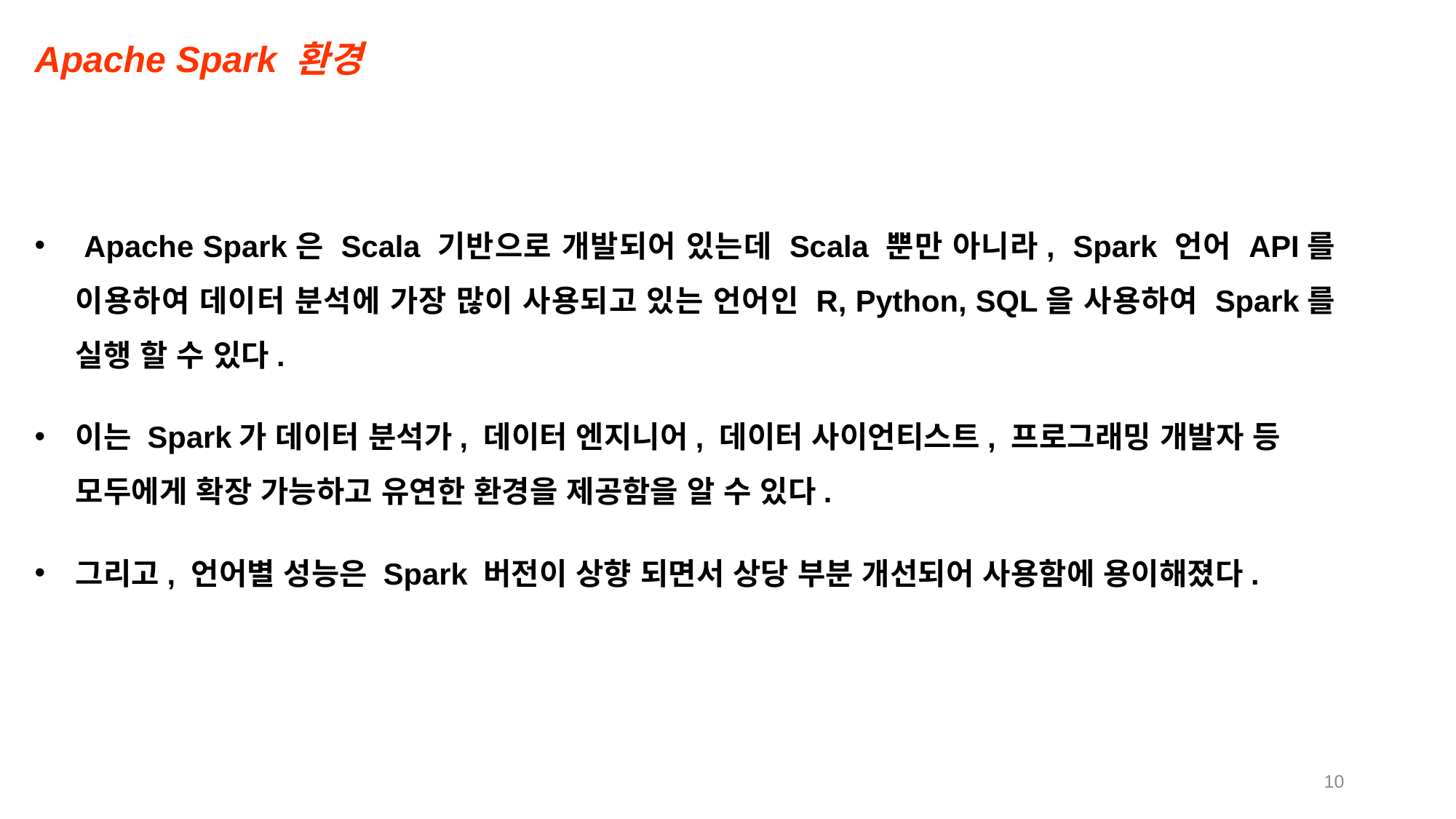

Apache Spark 환경
 Apache Spark은 Scala 기반으로 개발되어 있는데 Scala 뿐만 아니라,  Spark 언어 API를 이용하여 데이터 분석에 가장 많이 사용되고 있는 언어인 R, Python, SQL을 사용하여 Spark를 실행 할 수 있다.

이는 Spark가 데이터 분석가, 데이터 엔지니어, 데이터 사이언티스트, 프로그래밍 개발자 등 모두에게 확장 가능하고 유연한 환경을 제공함을 알 수 있다.

그리고, 언어별 성능은 Spark 버전이 상향 되면서 상당 부분 개선되어 사용함에 용이해졌다.
10